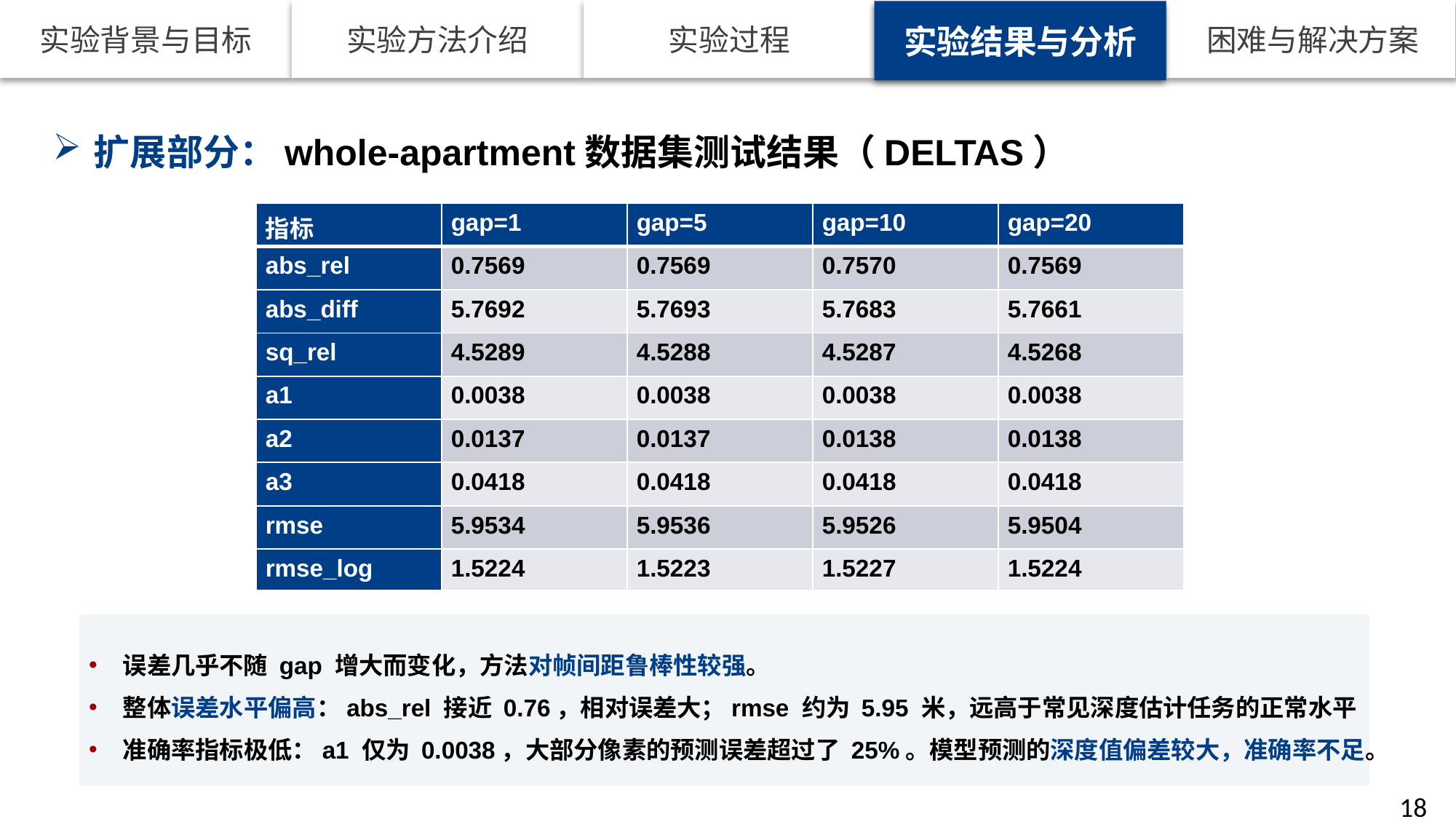

实验结果与分析
扩展部分：whole-apartment数据集测试结果（DELTAS）
| 指标 | gap=1 | gap=5 | gap=10 | gap=20 |
| --- | --- | --- | --- | --- |
| abs\_rel | 0.7569 | 0.7569 | 0.7570 | 0.7569 |
| abs\_diff | 5.7692 | 5.7693 | 5.7683 | 5.7661 |
| sq\_rel | 4.5289 | 4.5288 | 4.5287 | 4.5268 |
| a1 | 0.0038 | 0.0038 | 0.0038 | 0.0038 |
| a2 | 0.0137 | 0.0137 | 0.0138 | 0.0138 |
| a3 | 0.0418 | 0.0418 | 0.0418 | 0.0418 |
| rmse | 5.9534 | 5.9536 | 5.9526 | 5.9504 |
| rmse\_log | 1.5224 | 1.5223 | 1.5227 | 1.5224 |
误差几乎不随 gap 增大而变化，方法对帧间距鲁棒性较强。
整体误差水平偏高：abs_rel 接近 0.76，相对误差大；rmse 约为 5.95 米，远高于常见深度估计任务的正常水平
准确率指标极低：a1 仅为 0.0038，大部分像素的预测误差超过了 25%。模型预测的深度值偏差较大，准确率不足。
18